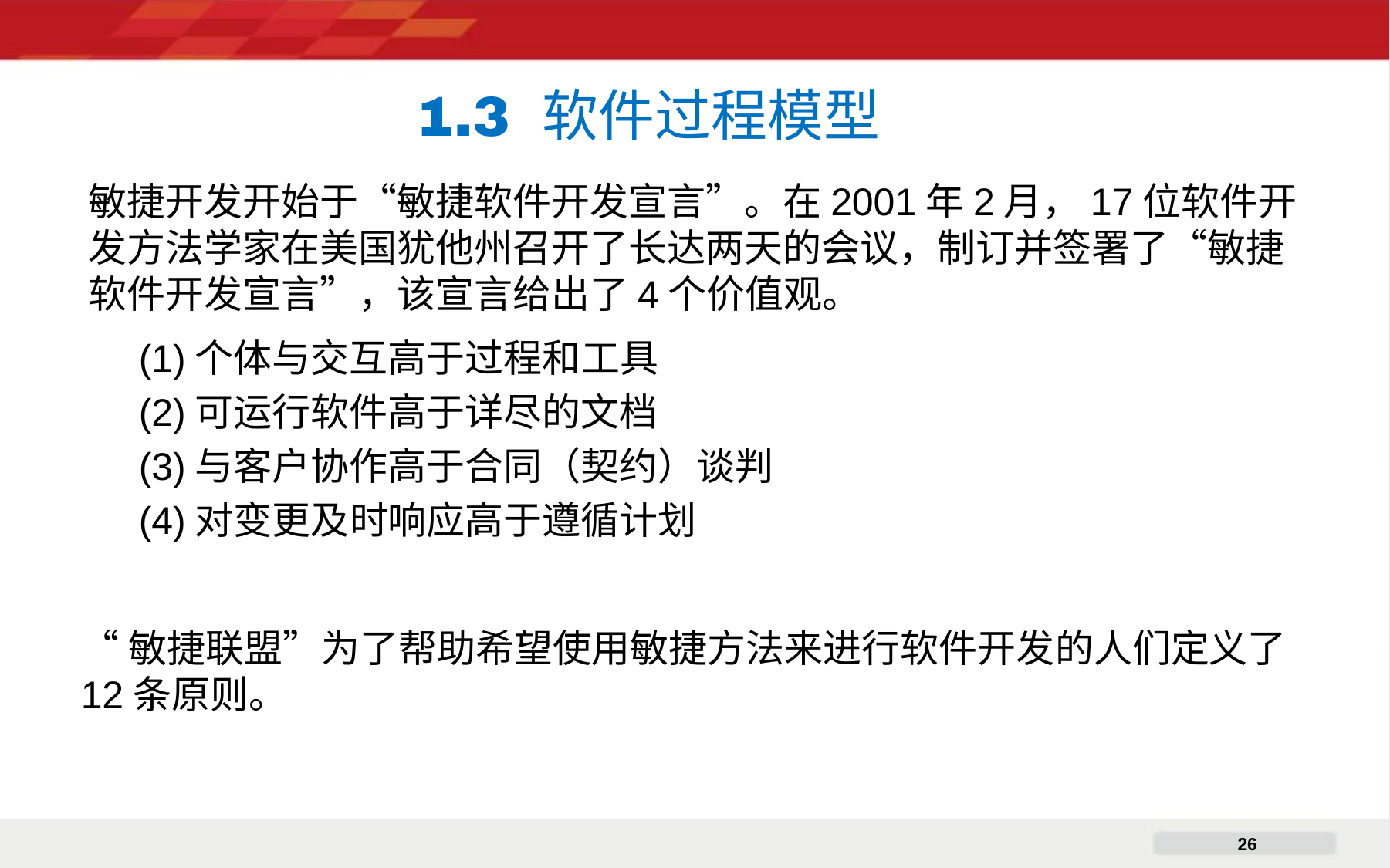

# 1.3 软件过程模型
敏捷开发开始于“敏捷软件开发宣言”。在2001年2月，17位软件开发方法学家在美国犹他州召开了长达两天的会议，制订并签署了“敏捷软件开发宣言”，该宣言给出了4个价值观。
(1)个体与交互高于过程和工具
(2)可运行软件高于详尽的文档
(3)与客户协作高于合同（契约）谈判
(4)对变更及时响应高于遵循计划

“敏捷联盟”为了帮助希望使用敏捷方法来进行软件开发的人们定义了12条原则。